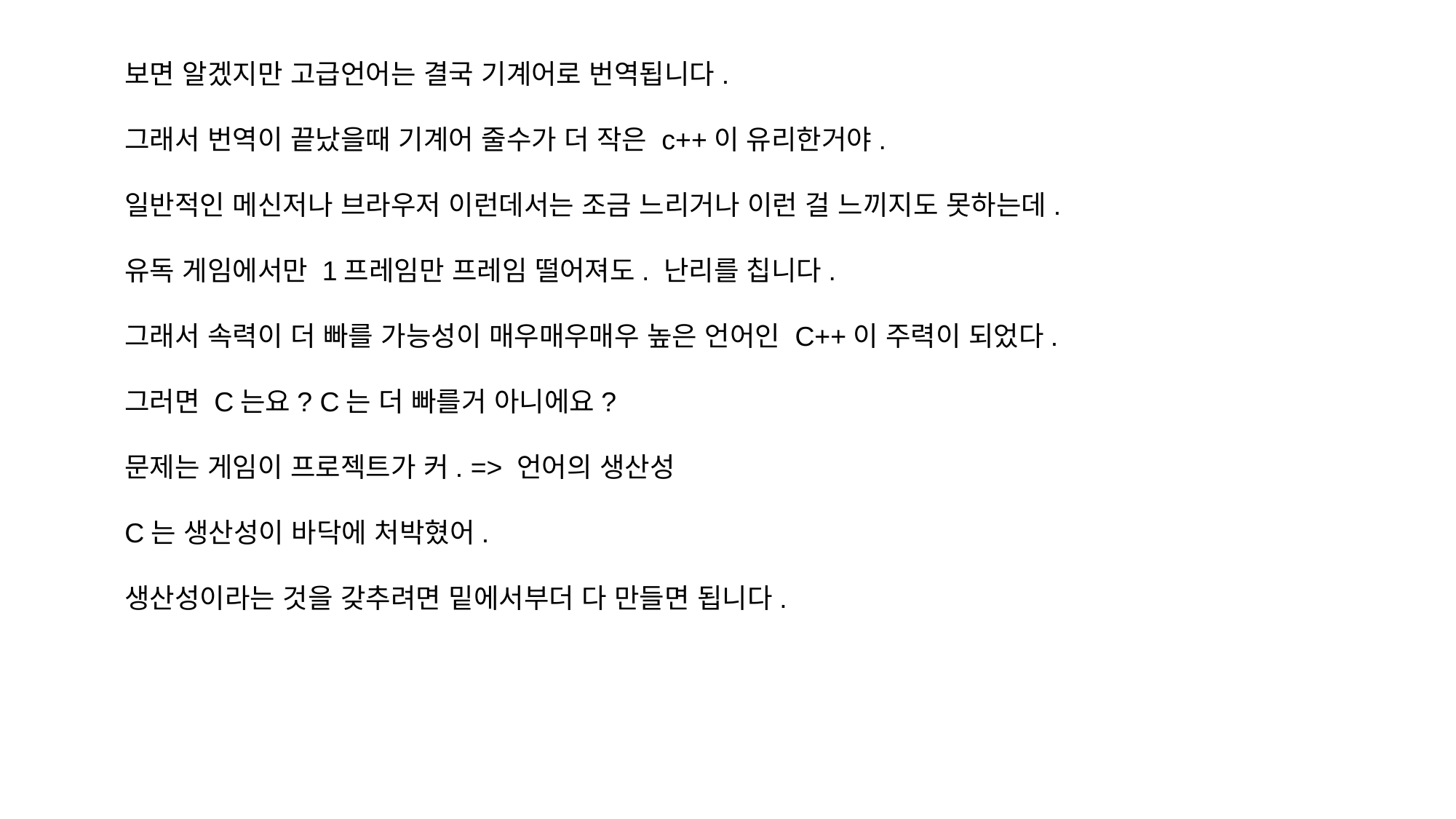

보면 알겠지만 고급언어는 결국 기계어로 번역됩니다.

그래서 번역이 끝났을때 기계어 줄수가 더 작은 c++이 유리한거야.

일반적인 메신저나 브라우저 이런데서는 조금 느리거나 이런 걸 느끼지도 못하는데.

유독 게임에서만 1프레임만 프레임 떨어져도. 난리를 칩니다.

그래서 속력이 더 빠를 가능성이 매우매우매우 높은 언어인 C++이 주력이 되었다.

그러면 C는요? C는 더 빠를거 아니에요?

문제는 게임이 프로젝트가 커. => 언어의 생산성

C는 생산성이 바닥에 처박혔어.

생산성이라는 것을 갖추려면 밑에서부더 다 만들면 됩니다.